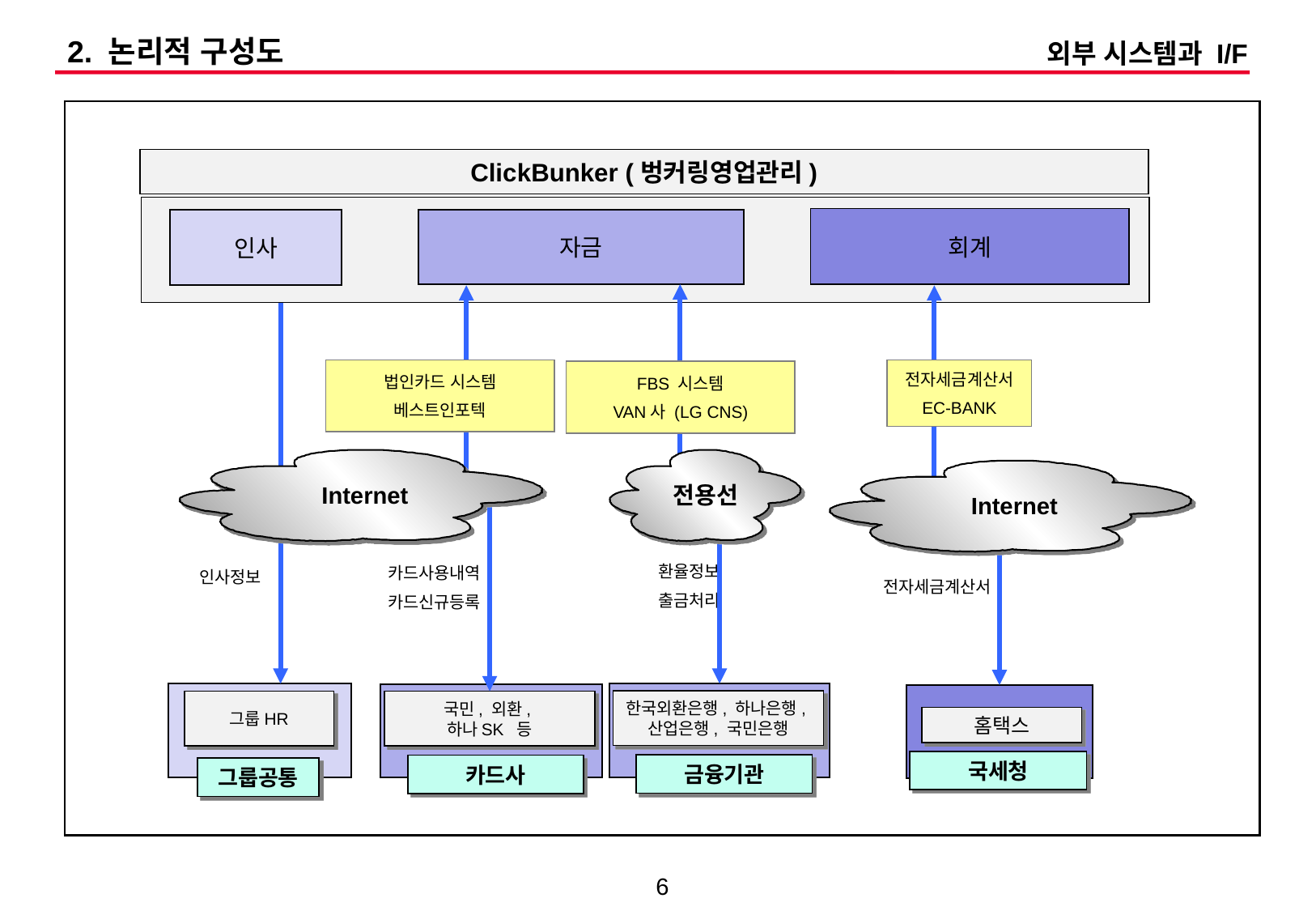

# 2. 논리적 구성도
외부 시스템과 I/F
|  |
| --- |
ClickBunker (벙커링영업관리)

회계
인사
자금
법인카드 시스템
베스트인포텍
전자세금계산서
EC-BANK
FBS 시스템
VAN사 (LG CNS)

Internet

전용선

Internet
환율정보
출금처리
카드사용내역
카드신규등록
인사정보
전자세금계산서

그룹HR
그룹공통

한국외환은행, 하나은행,
산업은행, 국민은행
금융기관

국민, 외환,
하나SK  등
카드사

홈택스
국세청